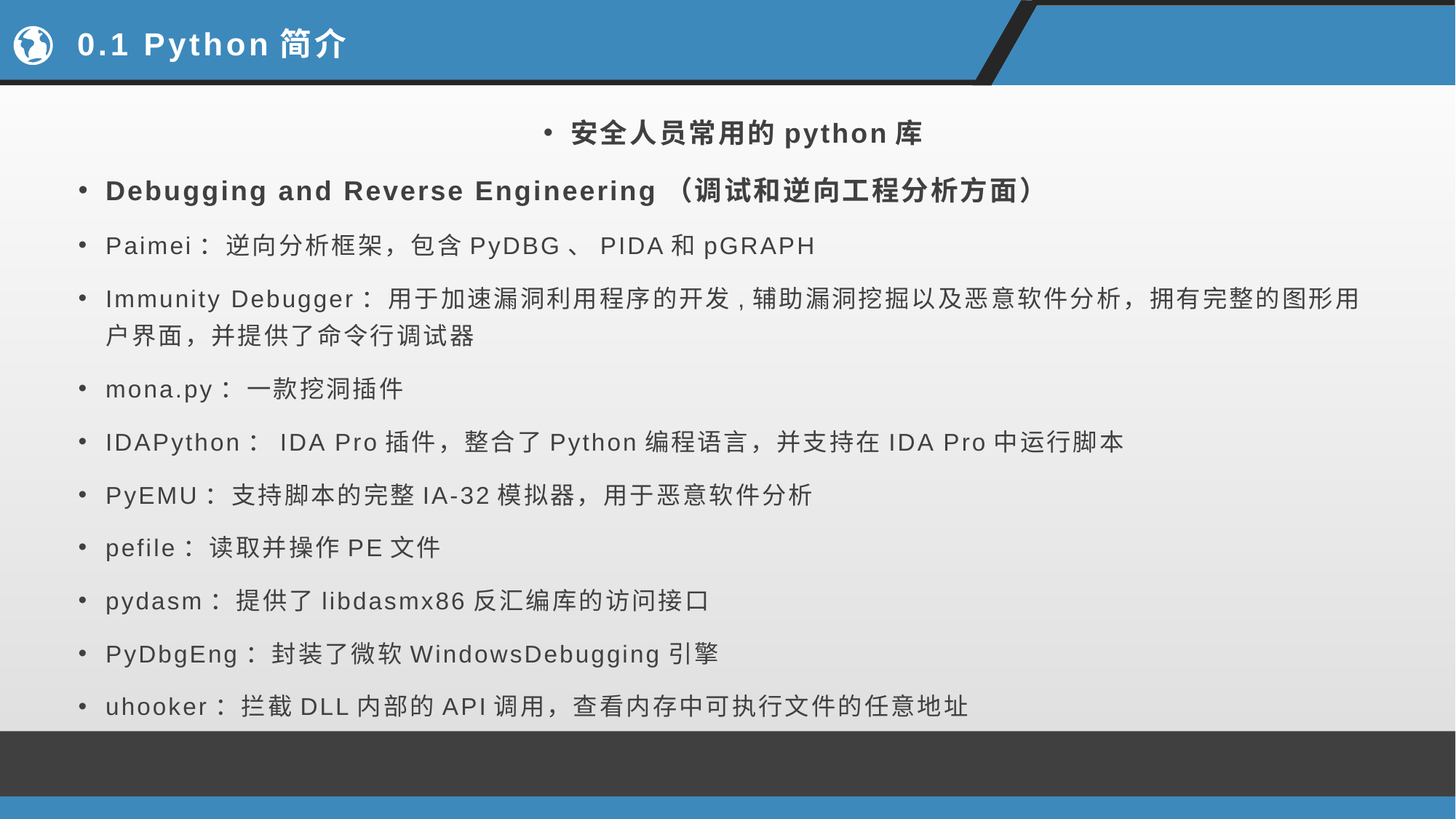

# 0.1 Python简介

安全人员常用的python库
Debugging and Reverse Engineering（调试和逆向工程分析方面）
Paimei：逆向分析框架，包含PyDBG、PIDA和pGRAPH
Immunity Debugger：用于加速漏洞利用程序的开发,辅助漏洞挖掘以及恶意软件分析，拥有完整的图形用户界面，并提供了命令行调试器
mona.py：一款挖洞插件
IDAPython：IDA Pro插件，整合了Python编程语言，并支持在IDA Pro中运行脚本
PyEMU：支持脚本的完整IA-32模拟器，用于恶意软件分析
pefile：读取并操作PE文件
pydasm：提供了libdasmx86反汇编库的访问接口
PyDbgEng：封装了微软WindowsDebugging引擎
uhooker：拦截DLL内部的API调用，查看内存中可执行文件的任意地址